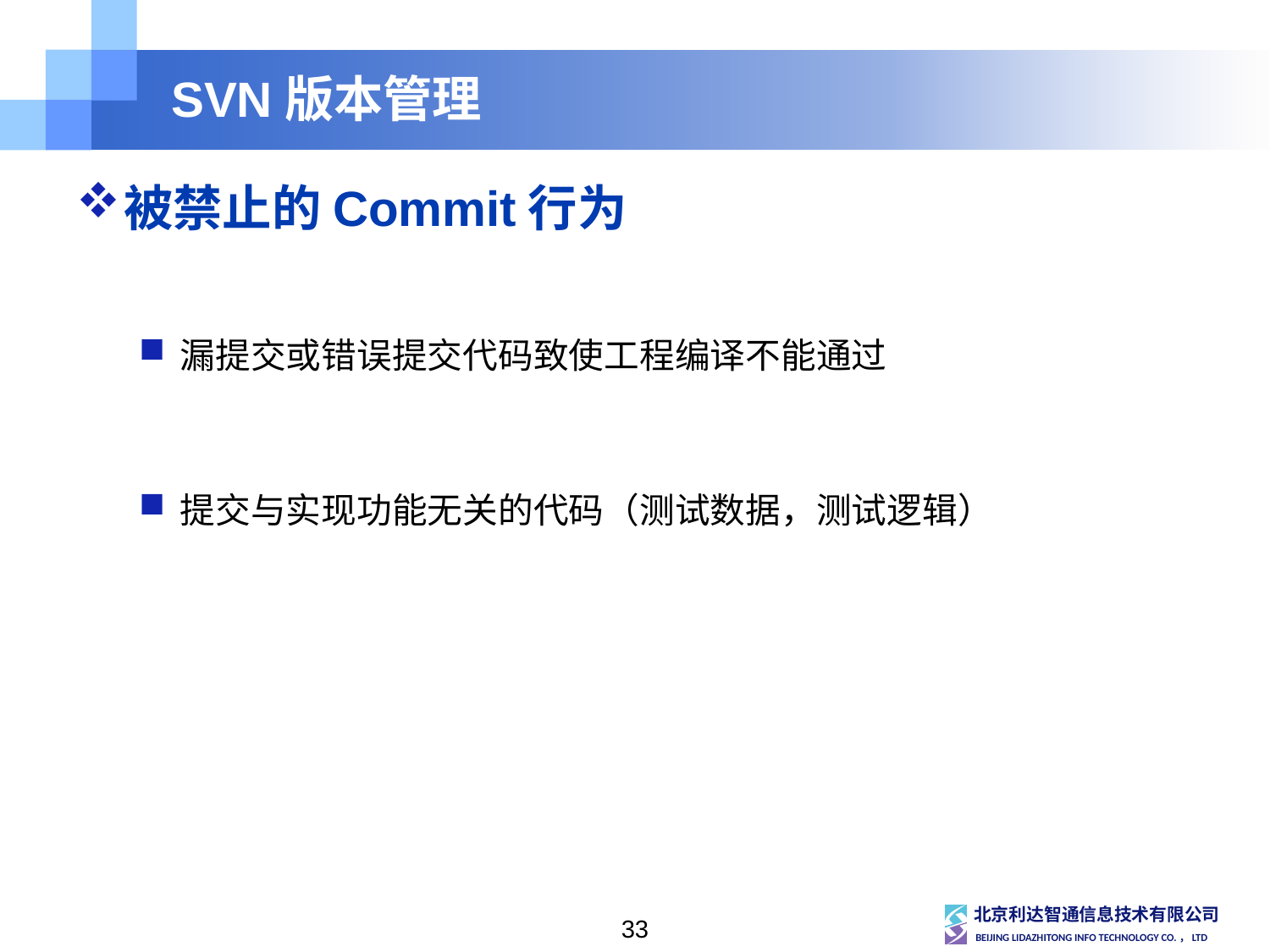

# SVN版本管理
被禁止的Commit行为

漏提交或错误提交代码致使工程编译不能通过

提交与实现功能无关的代码（测试数据，测试逻辑）

33